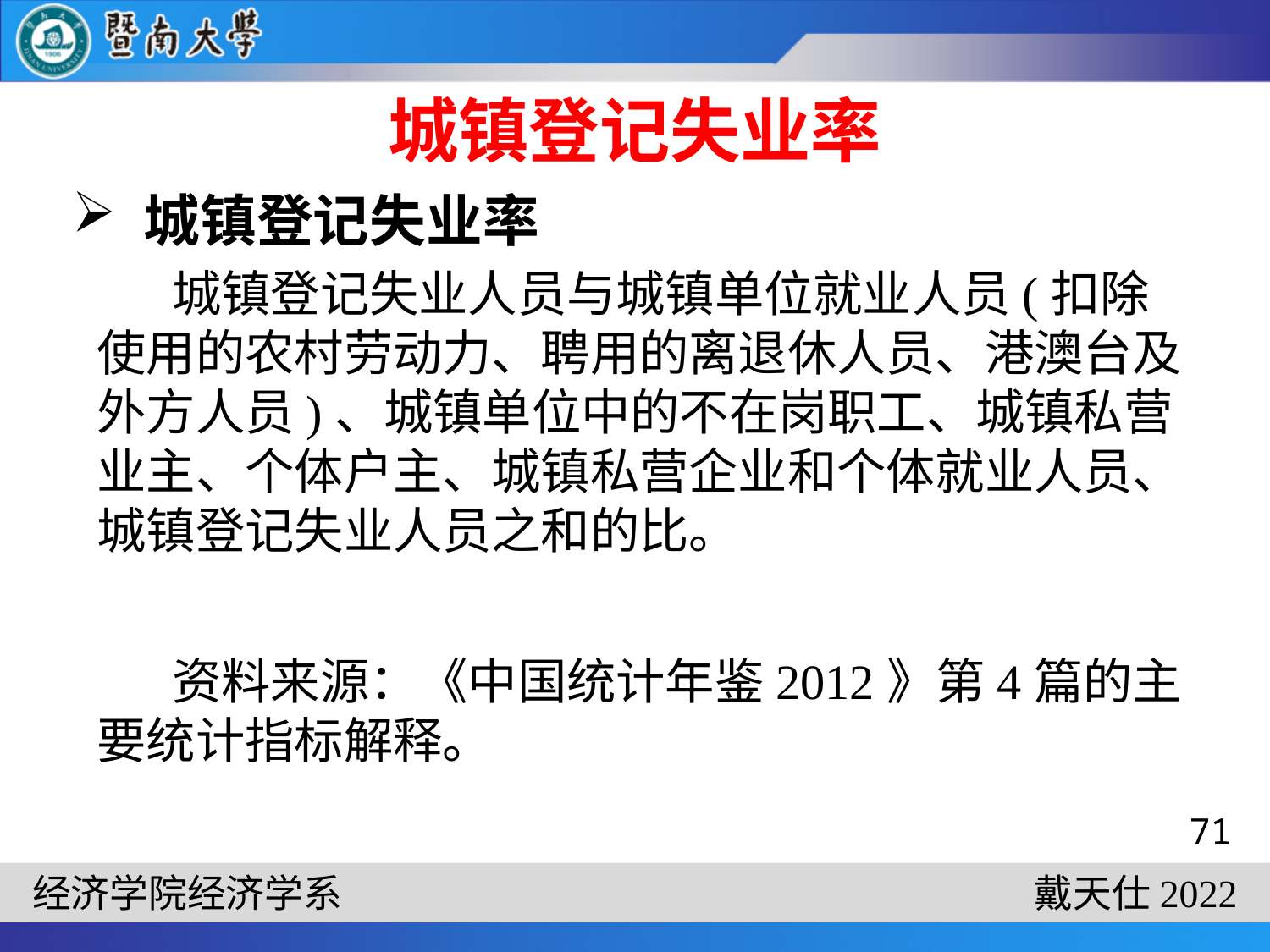

# 城镇登记失业率
城镇登记失业率
城镇登记失业人员与城镇单位就业人员(扣除使用的农村劳动力、聘用的离退休人员、港澳台及外方人员)、城镇单位中的不在岗职工、城镇私营业主、个体户主、城镇私营企业和个体就业人员、城镇登记失业人员之和的比。

资料来源：《中国统计年鉴2012》第4篇的主要统计指标解释。

71